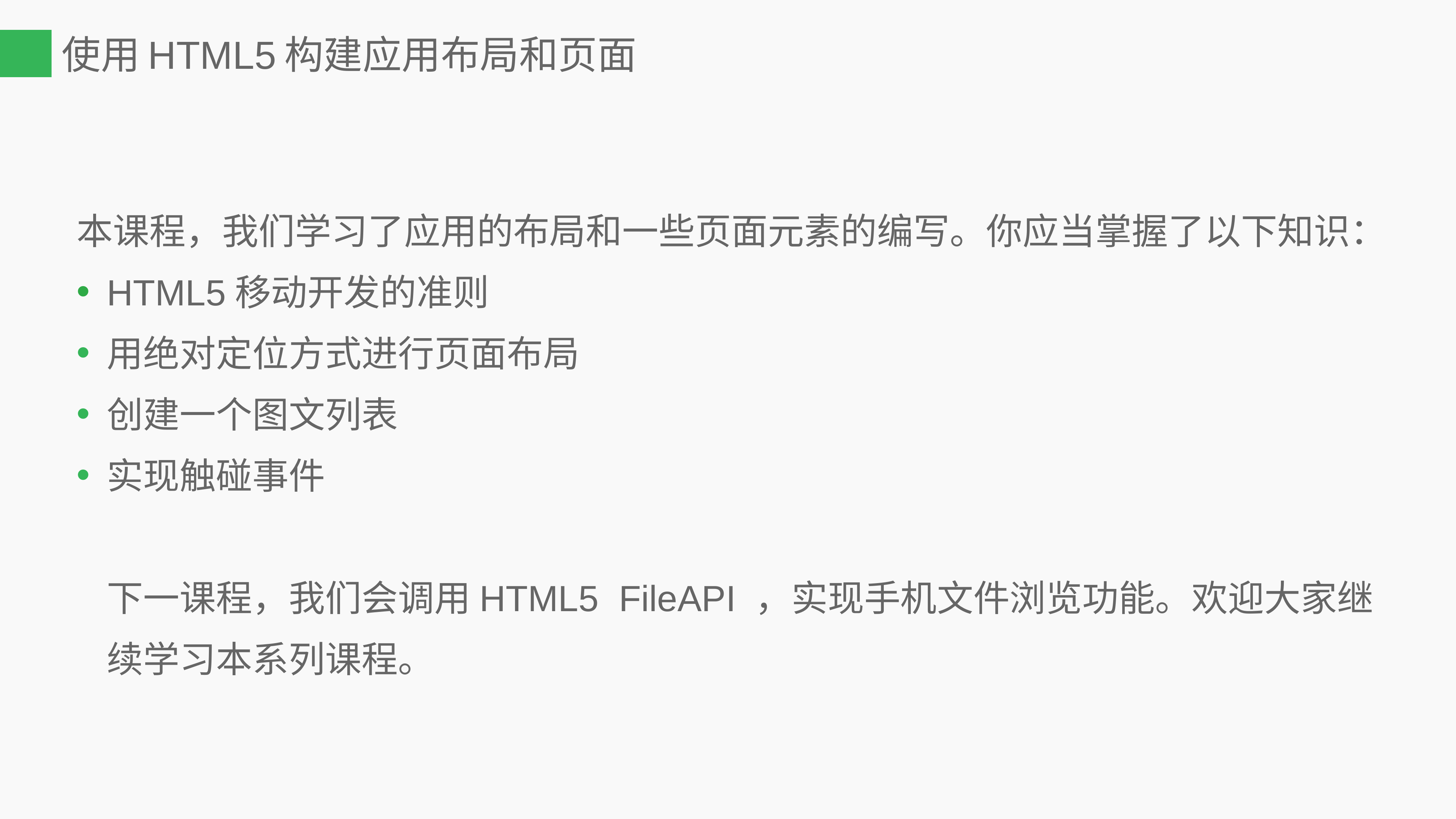

# 使用HTML5构建应用布局和页面
本课程，我们学习了应用的布局和一些页面元素的编写。你应当掌握了以下知识：
HTML5移动开发的准则
用绝对定位方式进行页面布局
创建一个图文列表
实现触碰事件

	下一课程，我们会调用HTML5  FileAPI ，实现手机文件浏览功能。欢迎大家继续学习本系列课程。